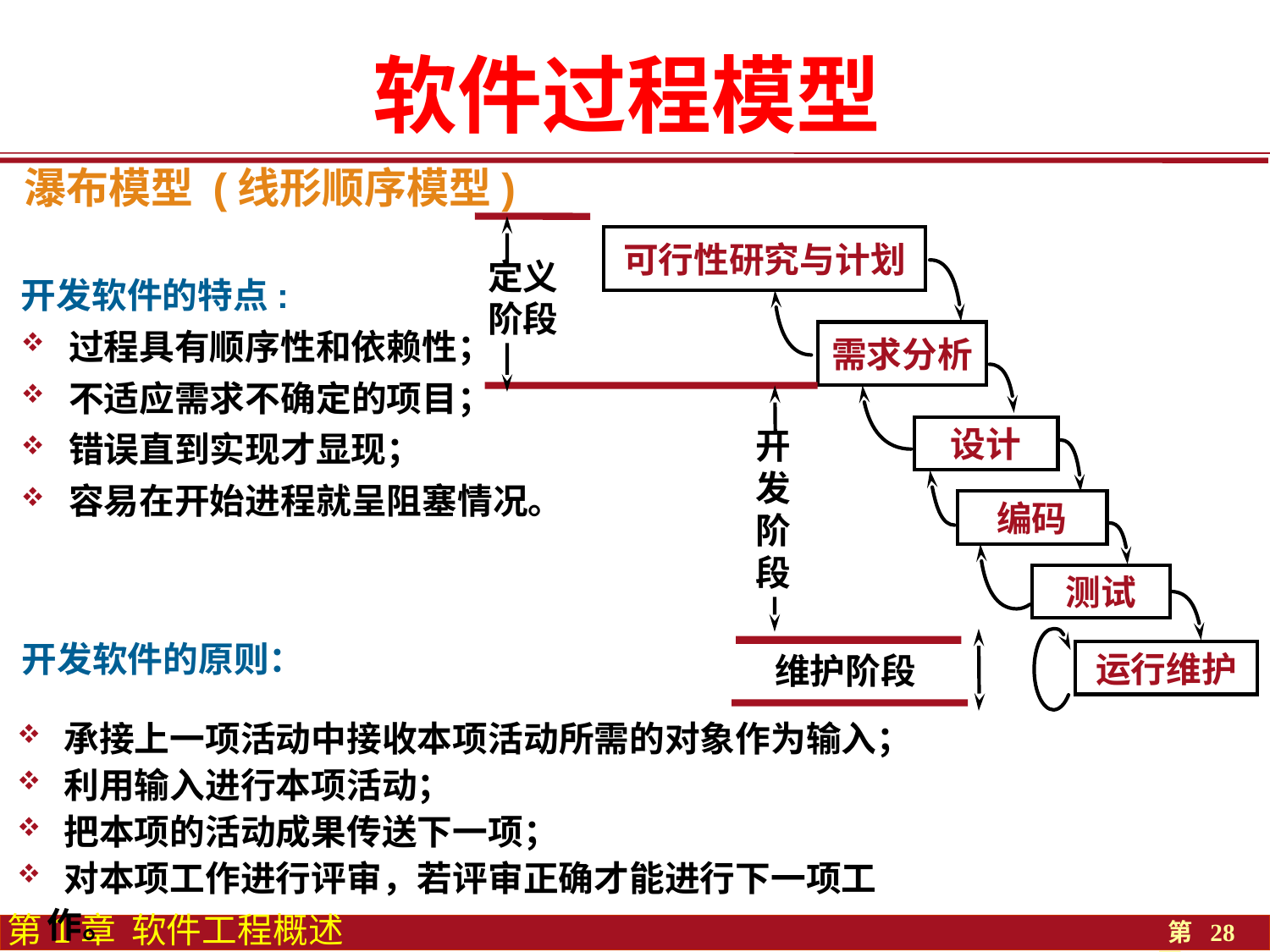

软件过程模型
瀑布模型 (线形顺序模型)

可行性研究与计划
定义
阶段

需求分析

开
发
阶
段
设计

编码

测试

运行维护
维护阶段

开发软件的特点:
过程具有顺序性和依赖性；
不适应需求不确定的项目；
错误直到实现才显现；
容易在开始进程就呈阻塞情况。
开发软件的原则：
 承接上一项活动中接收本项活动所需的对象作为输入；
 利用输入进行本项活动；
 把本项的活动成果传送下一项；
 对本项工作进行评审，若评审正确才能进行下一项工作。